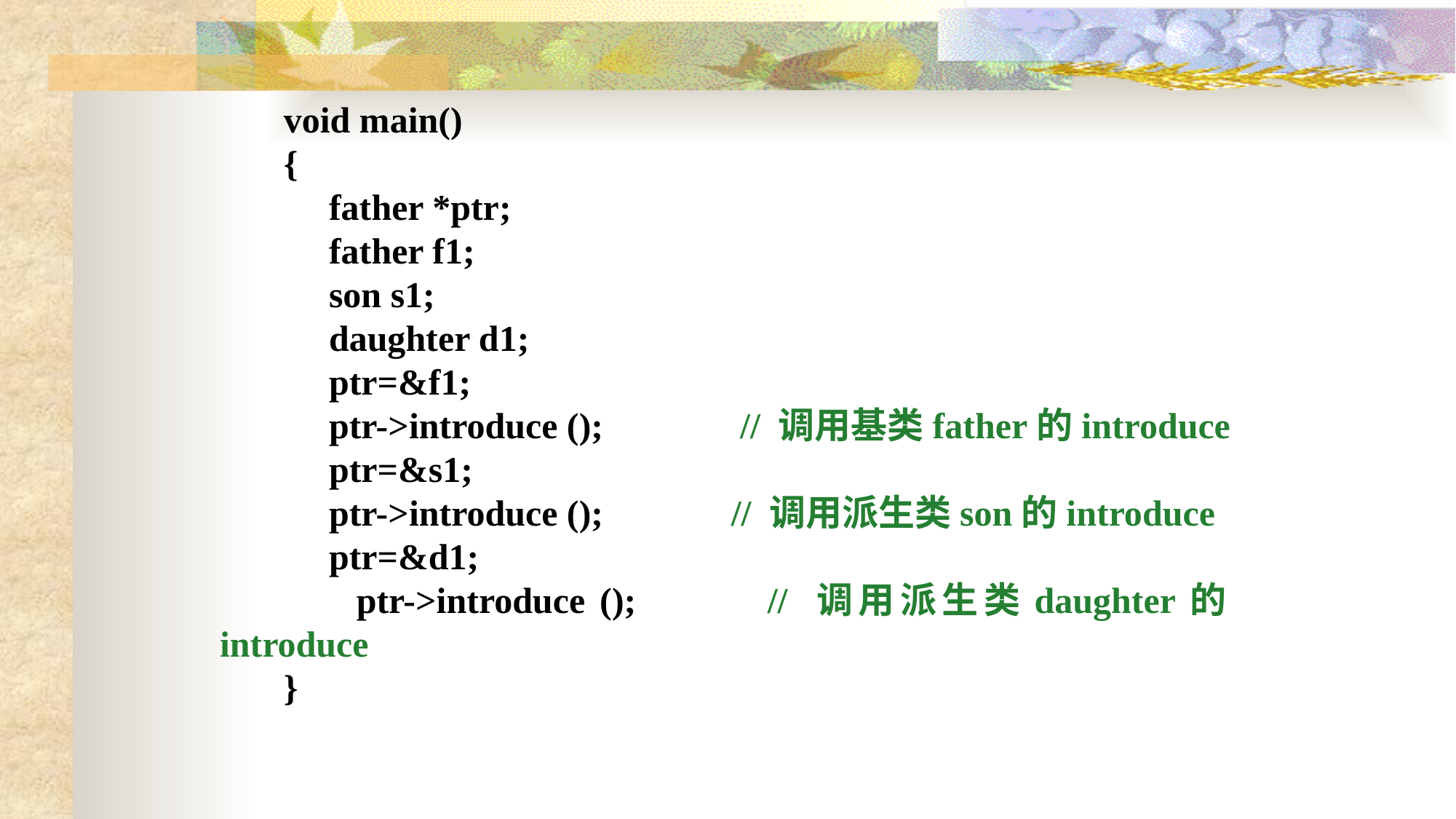

void main()
{
     father *ptr;
     father f1;
     son s1;
     daughter d1;
     ptr=&f1;
     ptr->introduce ();               // 调用基类father的introduce
     ptr=&s1;
     ptr->introduce ();              // 调用派生类son的introduce
     ptr=&d1;
     ptr->introduce ();         // 调用派生类daughter的introduce
}